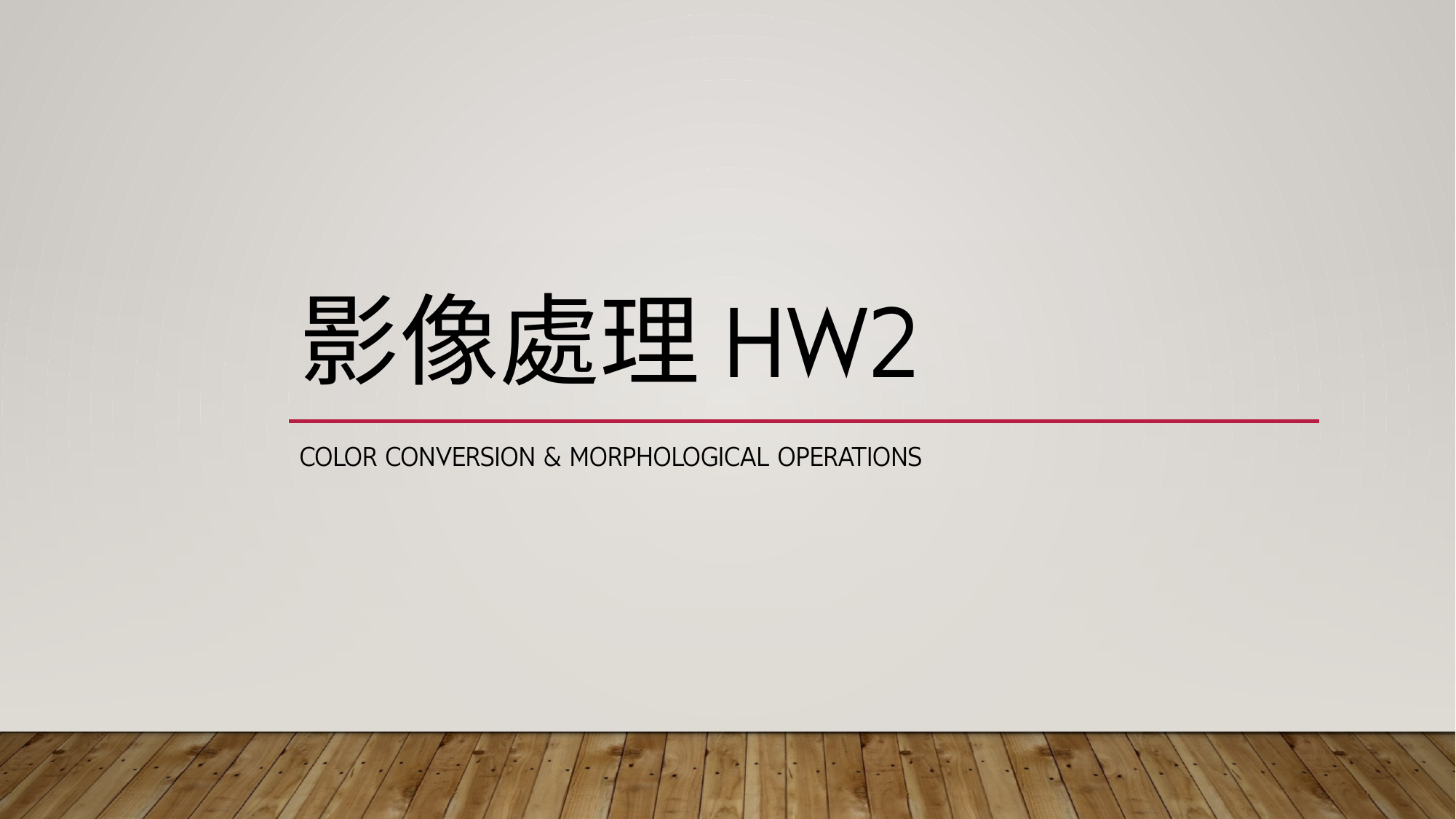

# 影像處理HW2
Color Conversion & Morphological Operations